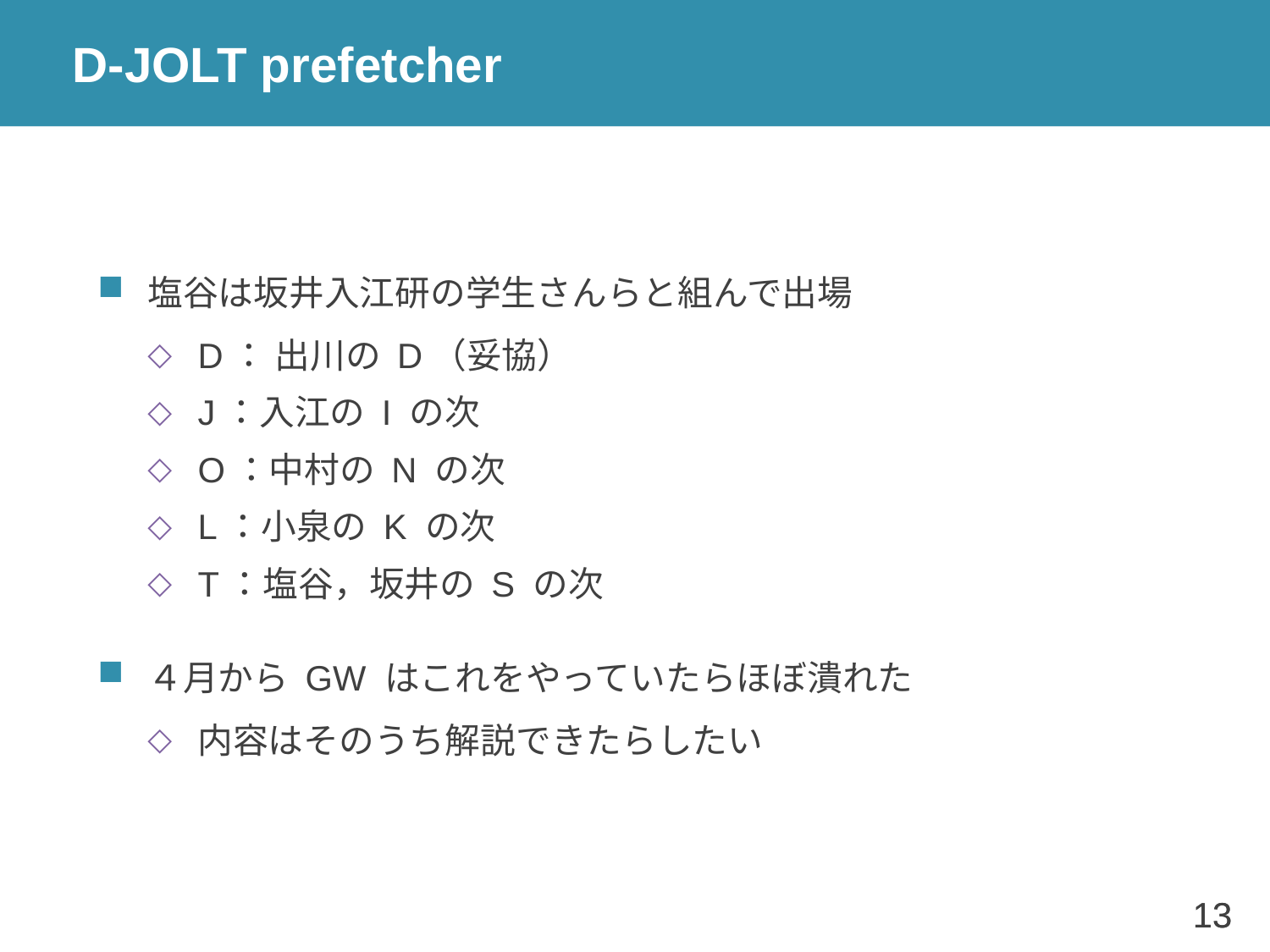

# D-JOLT prefetcher
塩谷は坂井入江研の学生さんらと組んで出場
D： 出川の D（妥協）
J：入江の I の次
O：中村の N の次
L：小泉の K の次
T：塩谷，坂井の S の次
４月から GW はこれをやっていたらほぼ潰れた
内容はそのうち解説できたらしたい